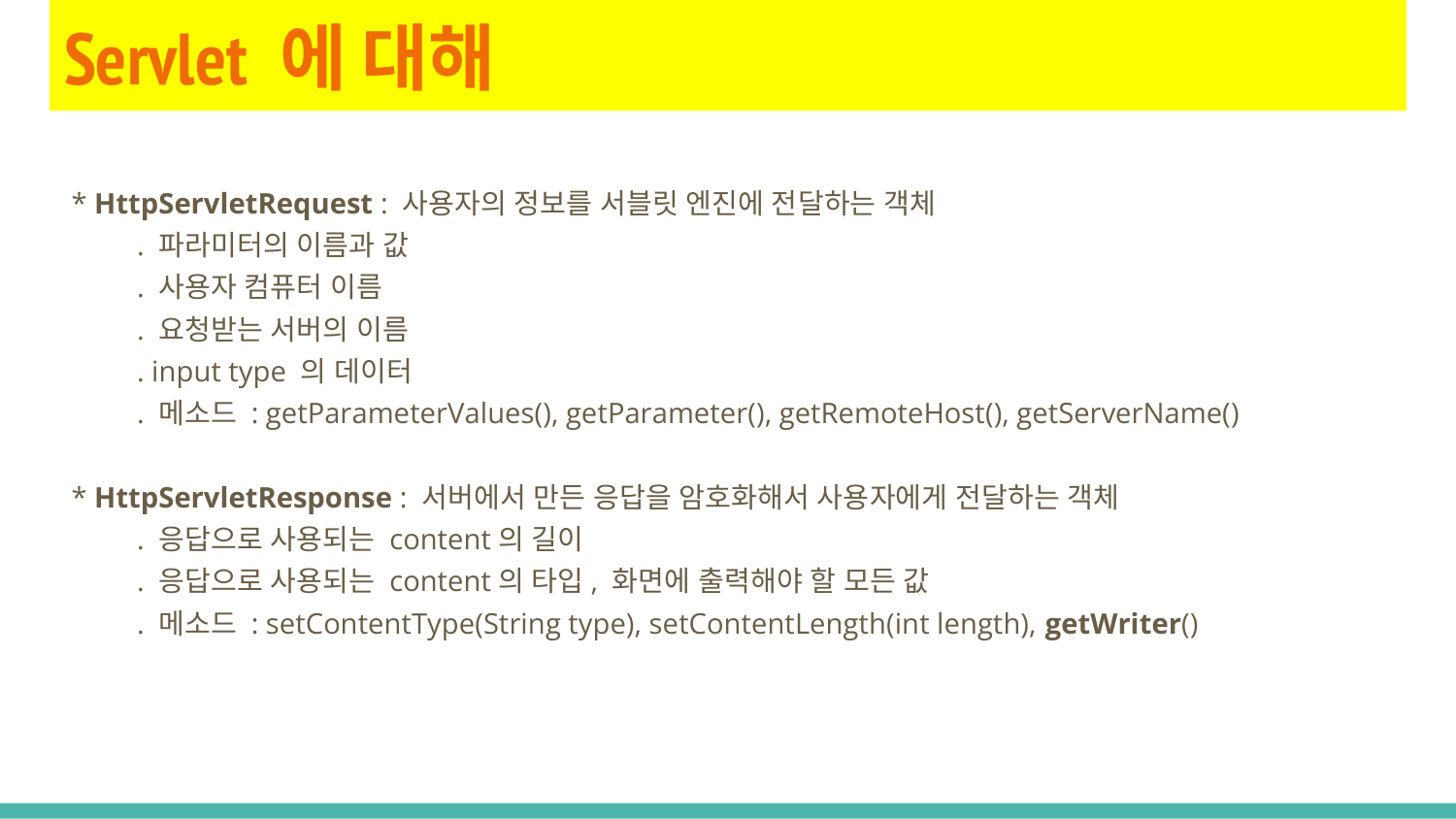

# Servlet 에 대해

 * HttpServletRequest : 사용자의 정보를 서블릿 엔진에 전달하는 객체
. 파라미터의 이름과 값
. 사용자 컴퓨터 이름
. 요청받는 서버의 이름
. input type 의 데이터
. 메소드 : getParameterValues(), getParameter(), getRemoteHost(), getServerName()

 * HttpServletResponse : 서버에서 만든 응답을 암호화해서 사용자에게 전달하는 객체
. 응답으로 사용되는 content의 길이
. 응답으로 사용되는 content의 타입, 화면에 출력해야 할 모든 값
. 메소드 : setContentType(String type), setContentLength(int length), getWriter()